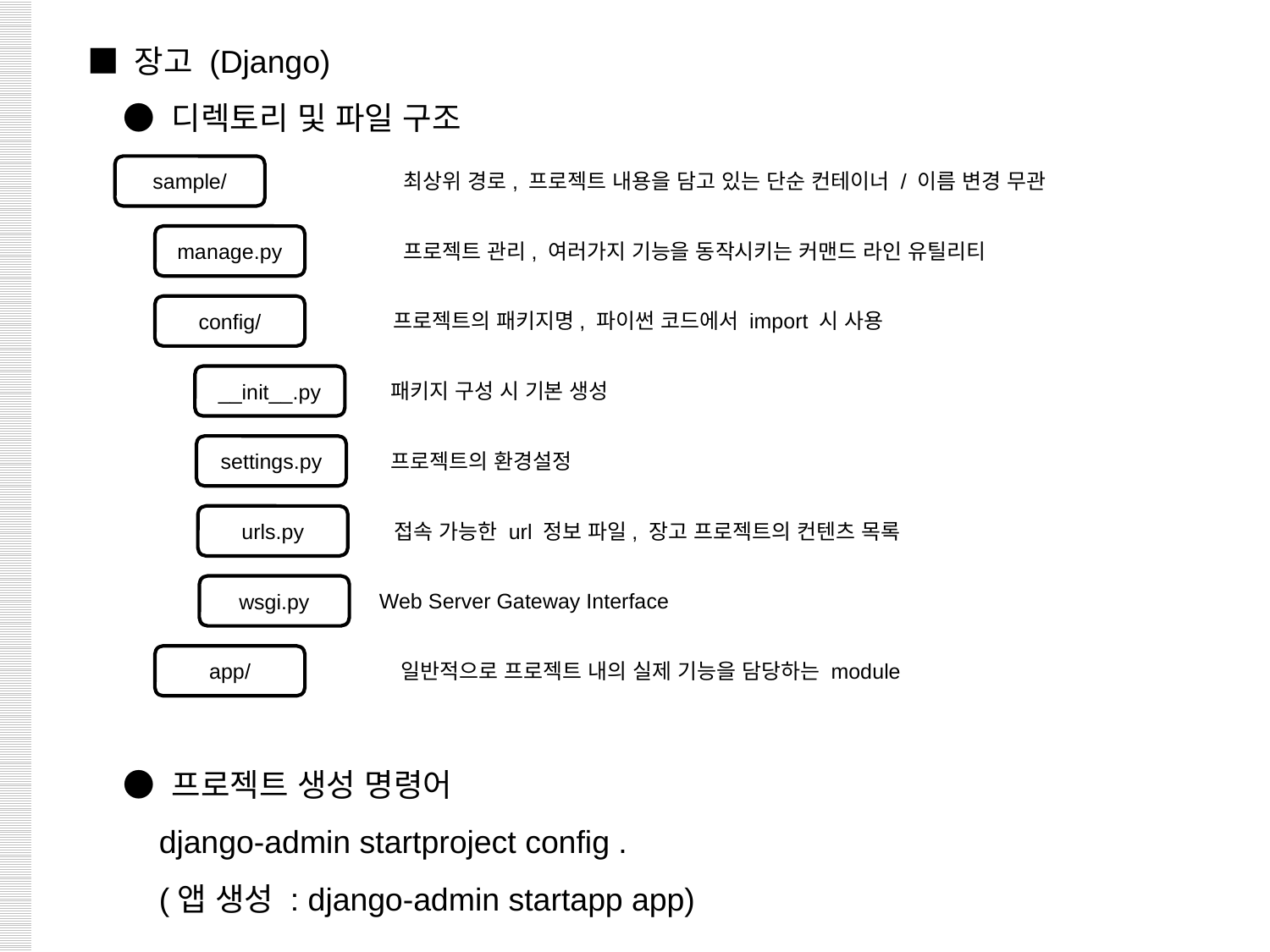

■ 장고 (Django)
    ● 디렉토리 및 파일 구조

    ● 프로젝트 생성 명령어
        django-admin startproject config .
        (앱 생성 : django-admin startapp app)
sample/
최상위 경로, 프로젝트 내용을 담고 있는 단순 컨테이너 / 이름 변경 무관
manage.py
프로젝트 관리, 여러가지 기능을 동작시키는 커맨드 라인 유틸리티
config/
프로젝트의 패키지명, 파이썬 코드에서 import 시 사용
__init__.py
패키지 구성 시 기본 생성
settings.py
프로젝트의 환경설정
urls.py
접속 가능한 url 정보 파일, 장고 프로젝트의 컨텐츠 목록
wsgi.py
Web Server Gateway Interface
app/
일반적으로 프로젝트 내의 실제 기능을 담당하는 module